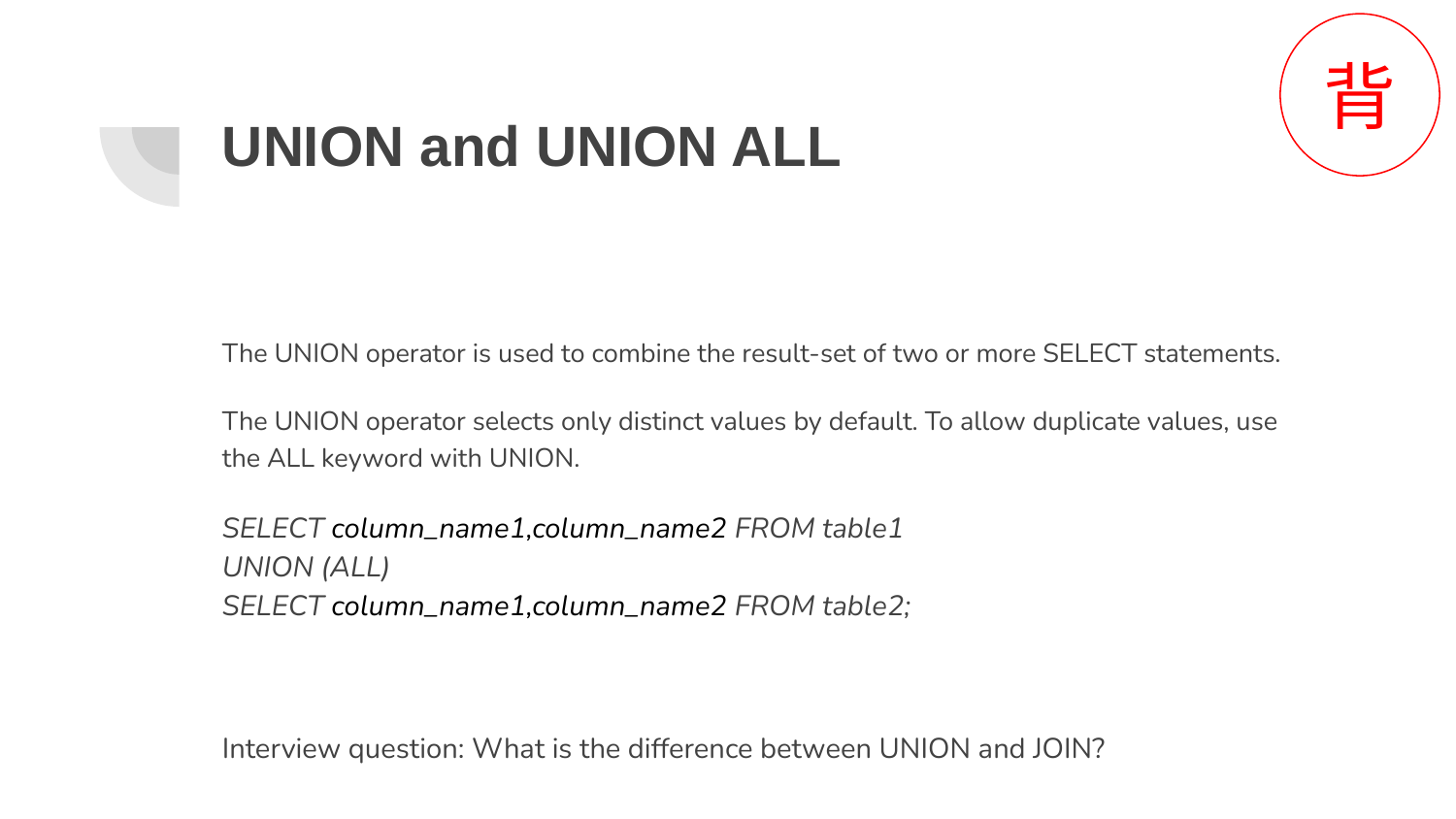

背
# UNION and UNION ALL
The UNION operator is used to combine the result-set of two or more SELECT statements.
The UNION operator selects only distinct values by default. To allow duplicate values, use the ALL keyword with UNION.
SELECT column_name1,column_name2 FROM table1
UNION (ALL)
SELECT column_name1,column_name2 FROM table2;

Interview question: What is the difference between UNION and JOIN?